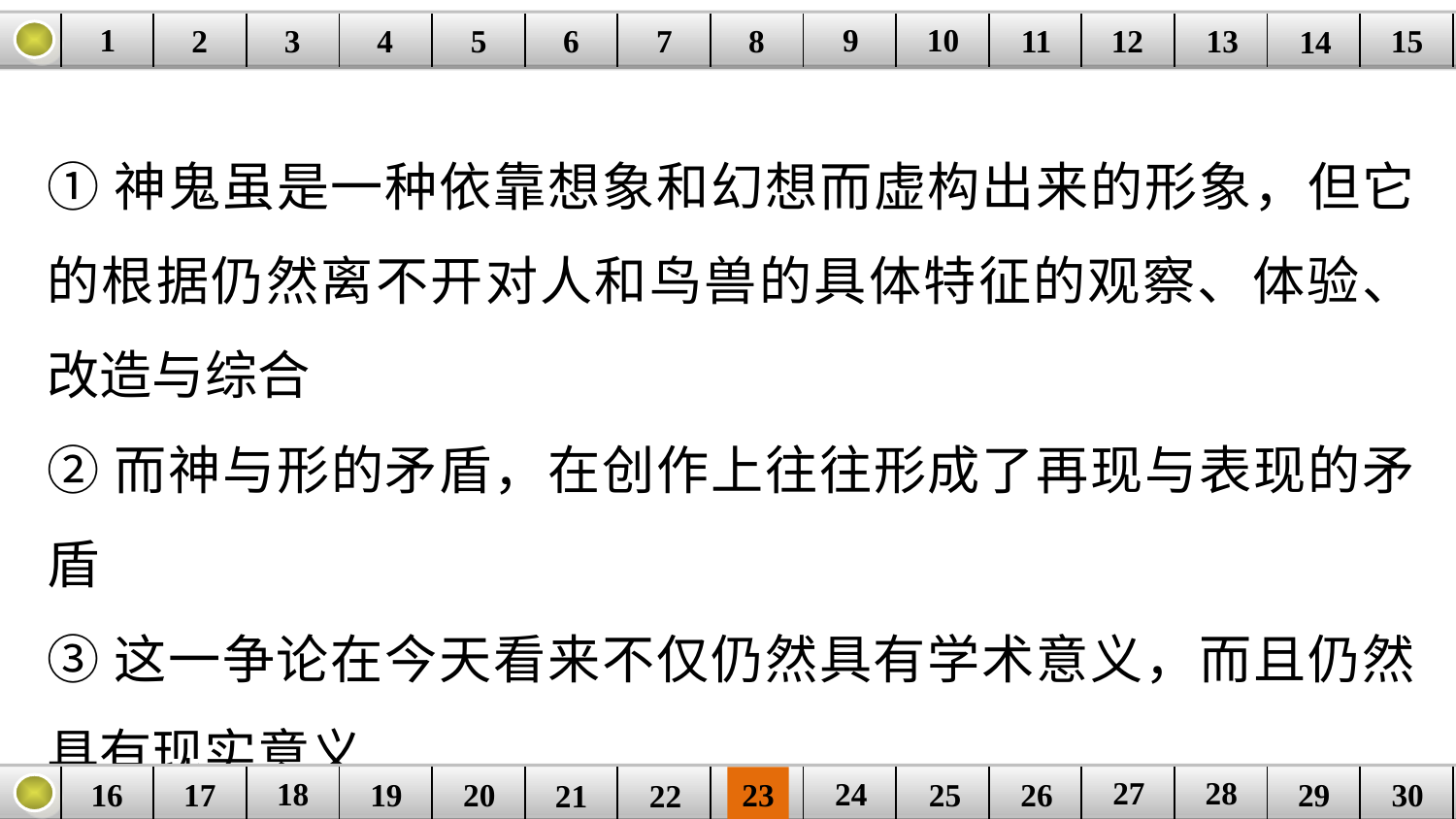

9
10
1
3
4
5
6
8
11
2
12
15
|  |  |  |  |  |  |  |  |  |  |  |  |  |  |  |
| --- | --- | --- | --- | --- | --- | --- | --- | --- | --- | --- | --- | --- | --- | --- |
7
13
14

①神鬼虽是一种依靠想象和幻想而虚构出来的形象，但它的根据仍然离不开对人和鸟兽的具体特征的观察、体验、改造与综合
②而神与形的矛盾，在创作上往往形成了再现与表现的矛盾
③这一争论在今天看来不仅仍然具有学术意义，而且仍然具有现实意义

27
28
18
24
16
25
26
30
|  |  |  |  |  |  |  |  |  |  |  |  |  |  |  |
| --- | --- | --- | --- | --- | --- | --- | --- | --- | --- | --- | --- | --- | --- | --- |
23
17
19
20
29
21
22